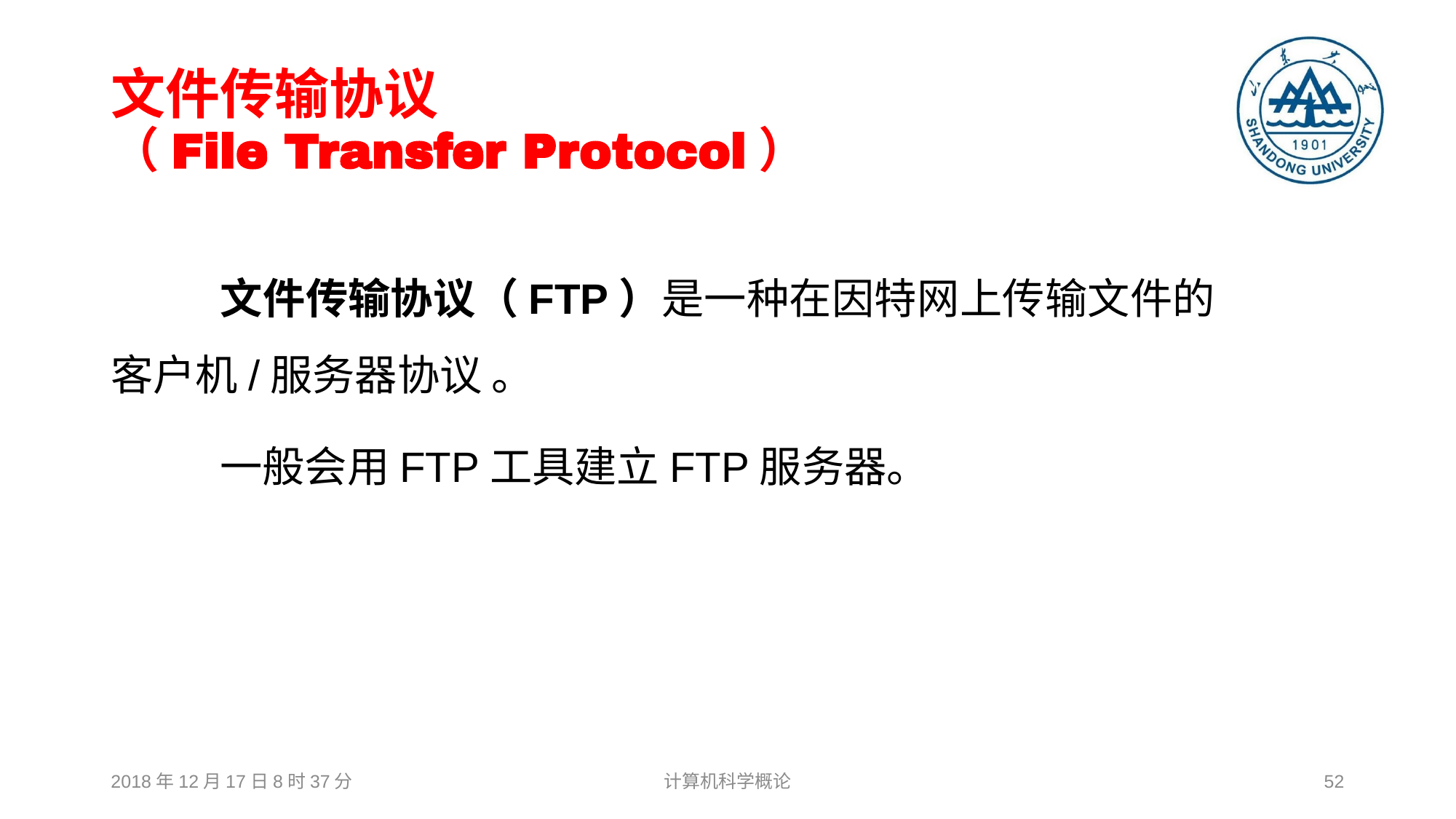

# 文件传输协议 （File Transfer Protocol）
	文件传输协议（FTP）是一种在因特网上传输文件的客户机/服务器协议 。
	一般会用FTP工具建立FTP服务器。
2018年12月17日8时37分
计算机科学概论
52